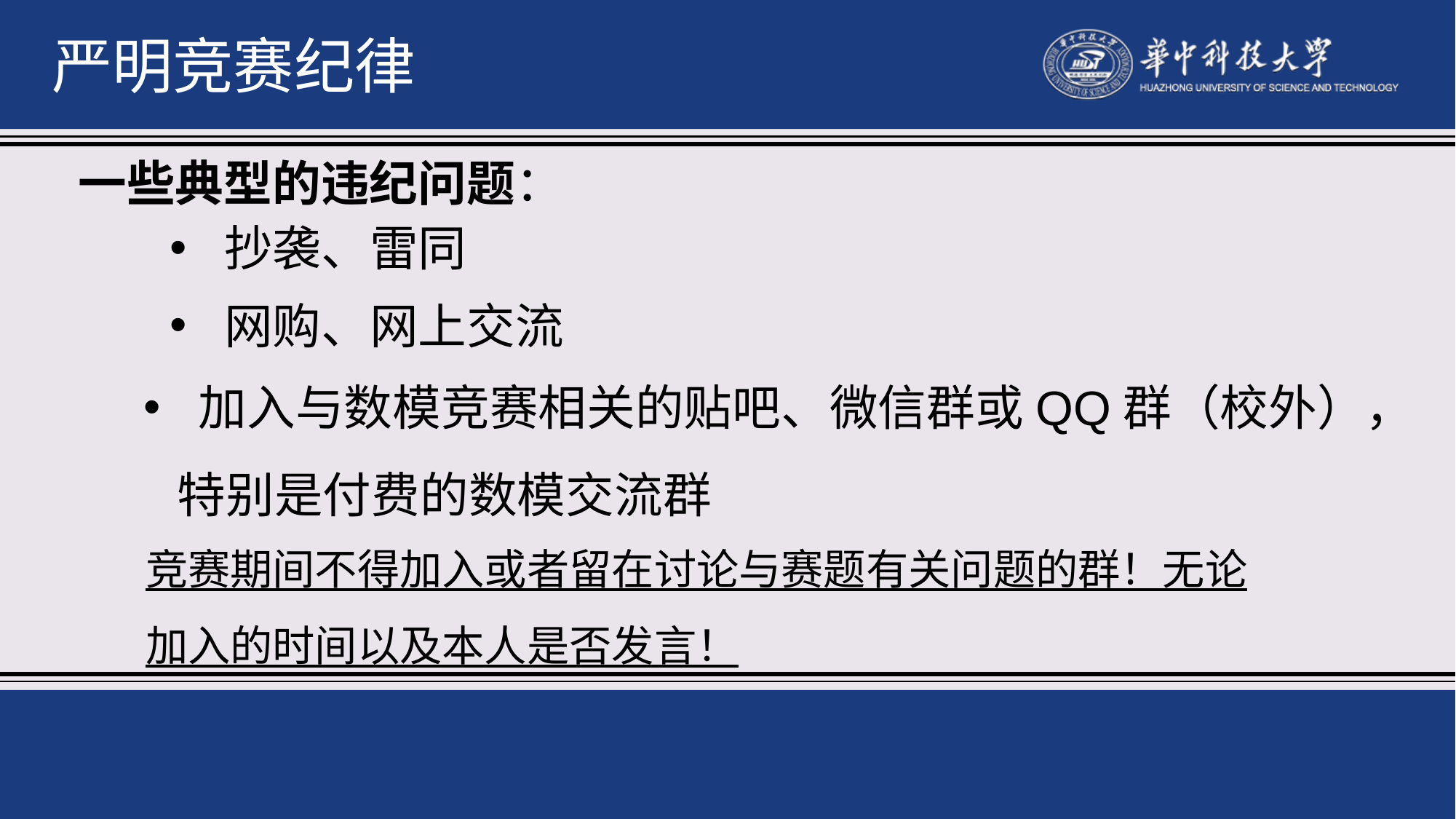

严明竞赛纪律
一些典型的违纪问题：
抄袭、雷同
网购、网上交流
加入与数模竞赛相关的贴吧、微信群或QQ群（校外），
  特别是付费的数模交流群
竞赛期间不得加入或者留在讨论与赛题有关问题的群！无论加入的时间以及本人是否发言！